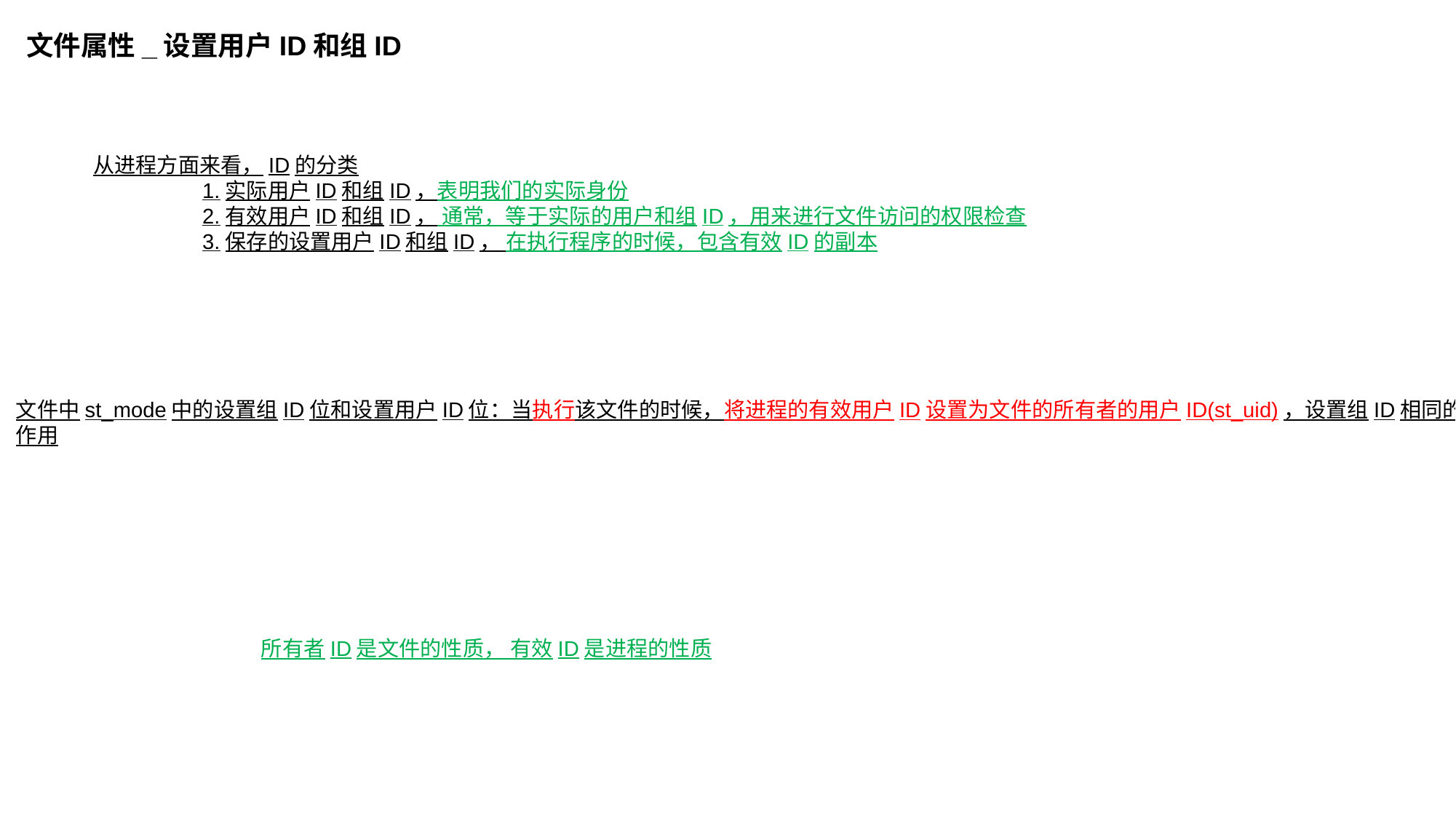

文件属性_设置用户ID和组ID
从进程方面来看，ID的分类
	1.实际用户ID和组ID，表明我们的实际身份
	2.有效用户ID和组ID， 通常，等于实际的用户和组ID，用来进行文件访问的权限检查
	3.保存的设置用户ID和组ID， 在执行程序的时候，包含有效ID的副本
文件中st_mode中的设置组ID位和设置用户ID位：当执行该文件的时候，将进程的有效用户ID设置为文件的所有者的用户ID(st_uid)，设置组ID相同的作用
所有者ID是文件的性质， 有效ID是进程的性质